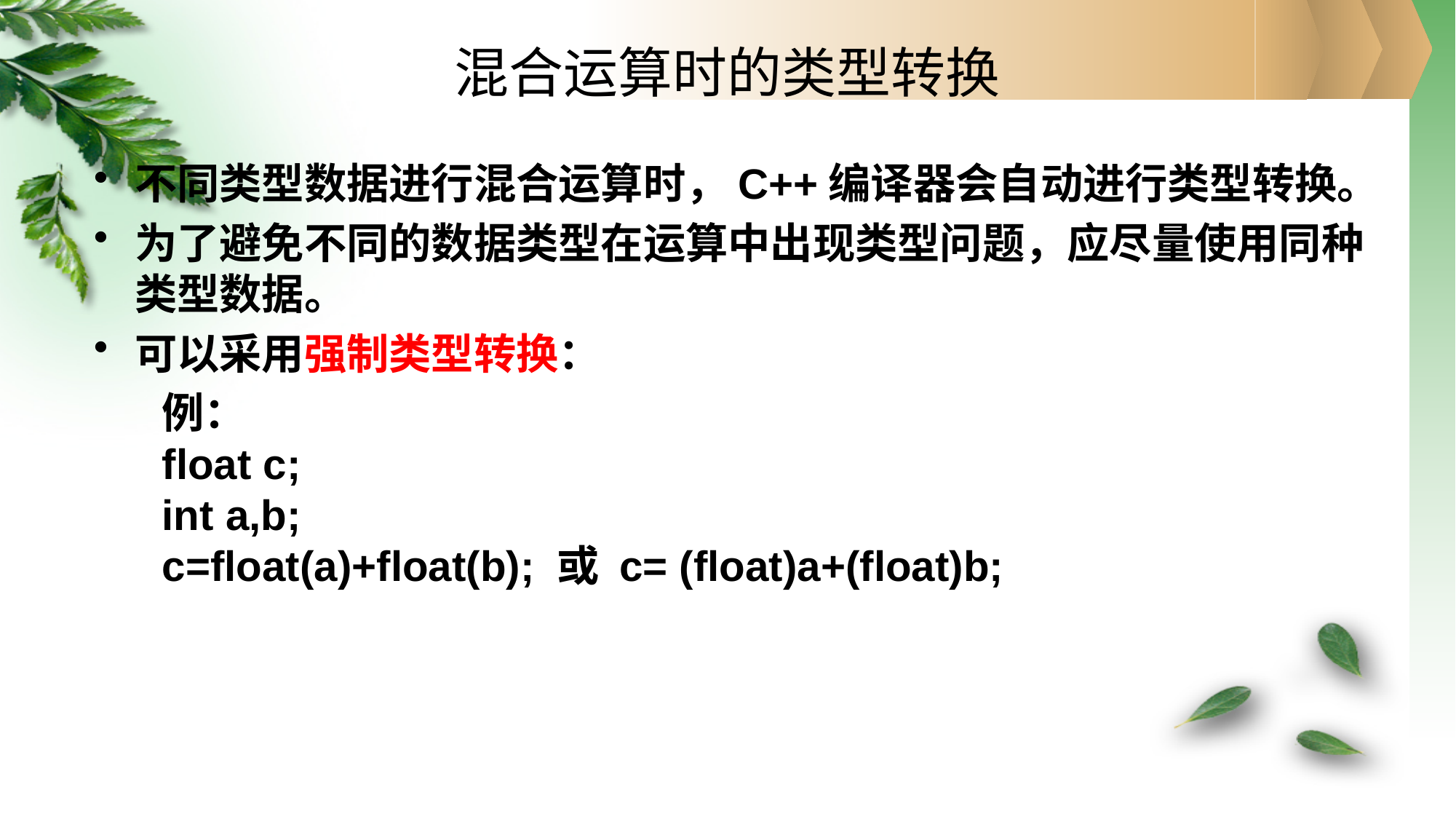

# 混合运算时的类型转换
不同类型数据进行混合运算时，C++编译器会自动进行类型转换。
为了避免不同的数据类型在运算中出现类型问题，应尽量使用同种类型数据。
可以采用强制类型转换：
例：
float c;
int a,b;
c=float(a)+float(b); 或 c= (float)a+(float)b;